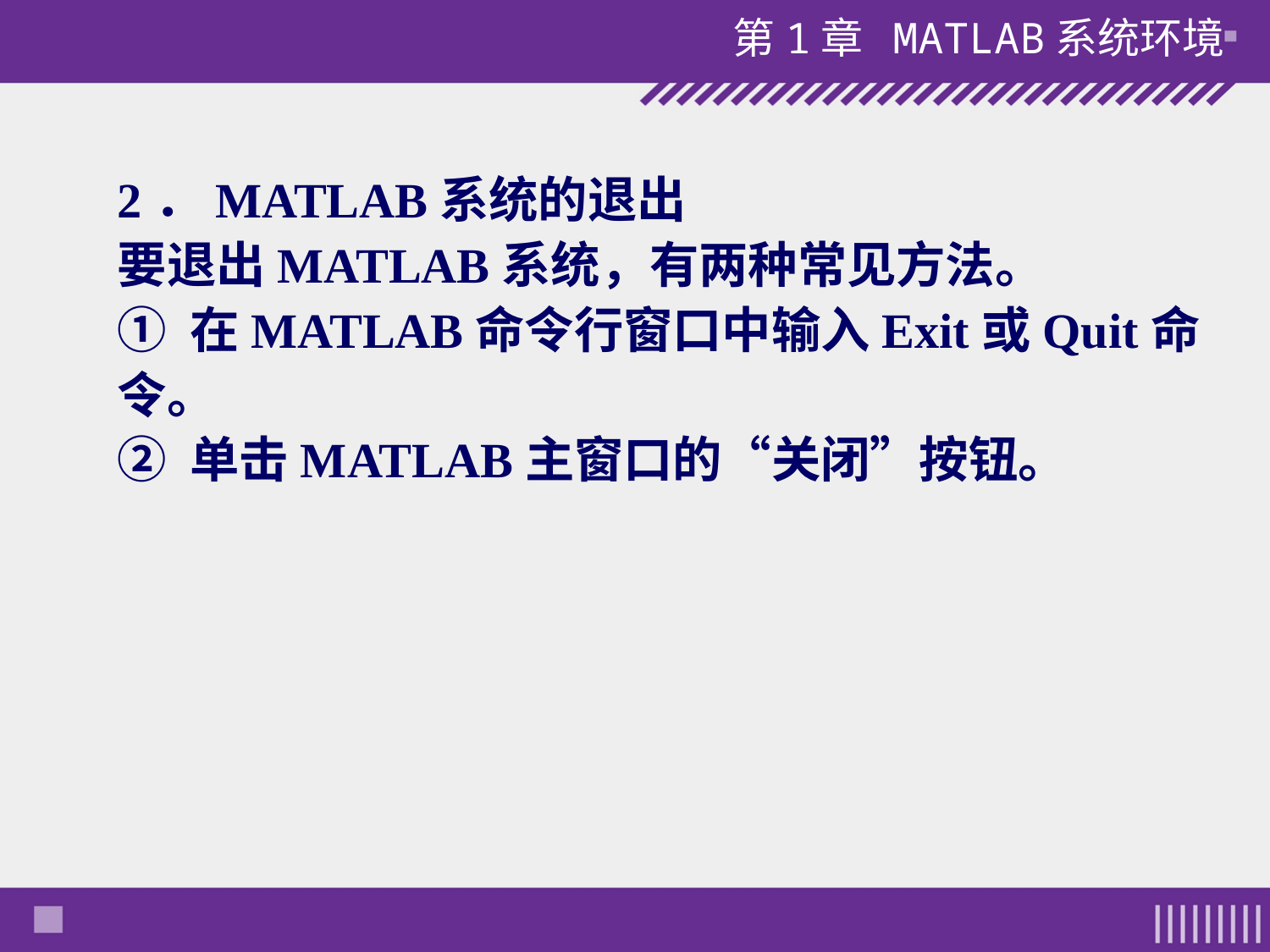

2．MATLAB系统的退出
要退出MATLAB系统，有两种常见方法。
① 在MATLAB命令行窗口中输入Exit或Quit命令。
② 单击MATLAB主窗口的“关闭”按钮。